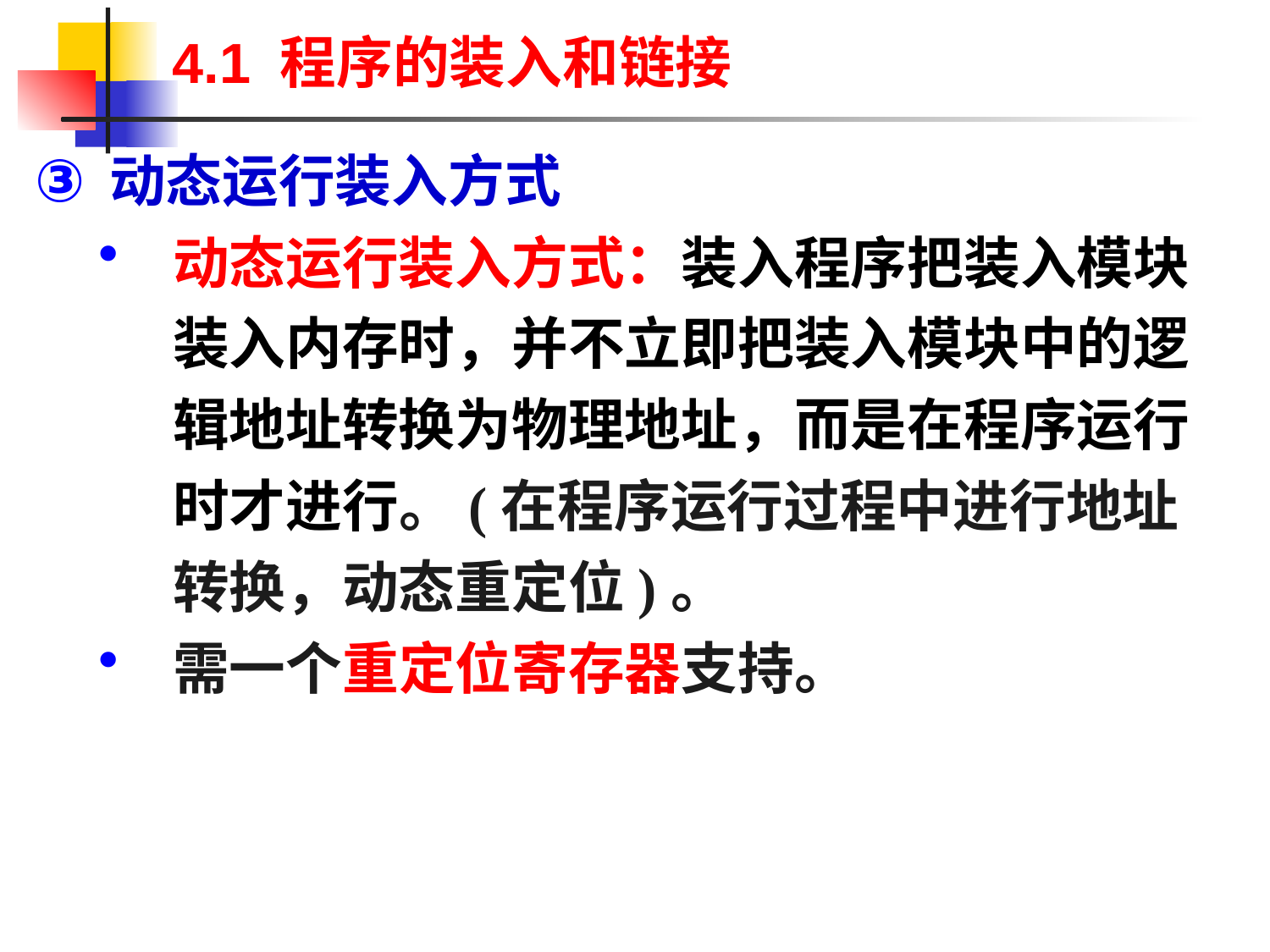

# 4.1 程序的装入和链接
动态运行装入方式
动态运行装入方式：装入程序把装入模块装入内存时，并不立即把装入模块中的逻辑地址转换为物理地址，而是在程序运行时才进行。(在程序运行过程中进行地址转换，动态重定位)。
需一个重定位寄存器支持。